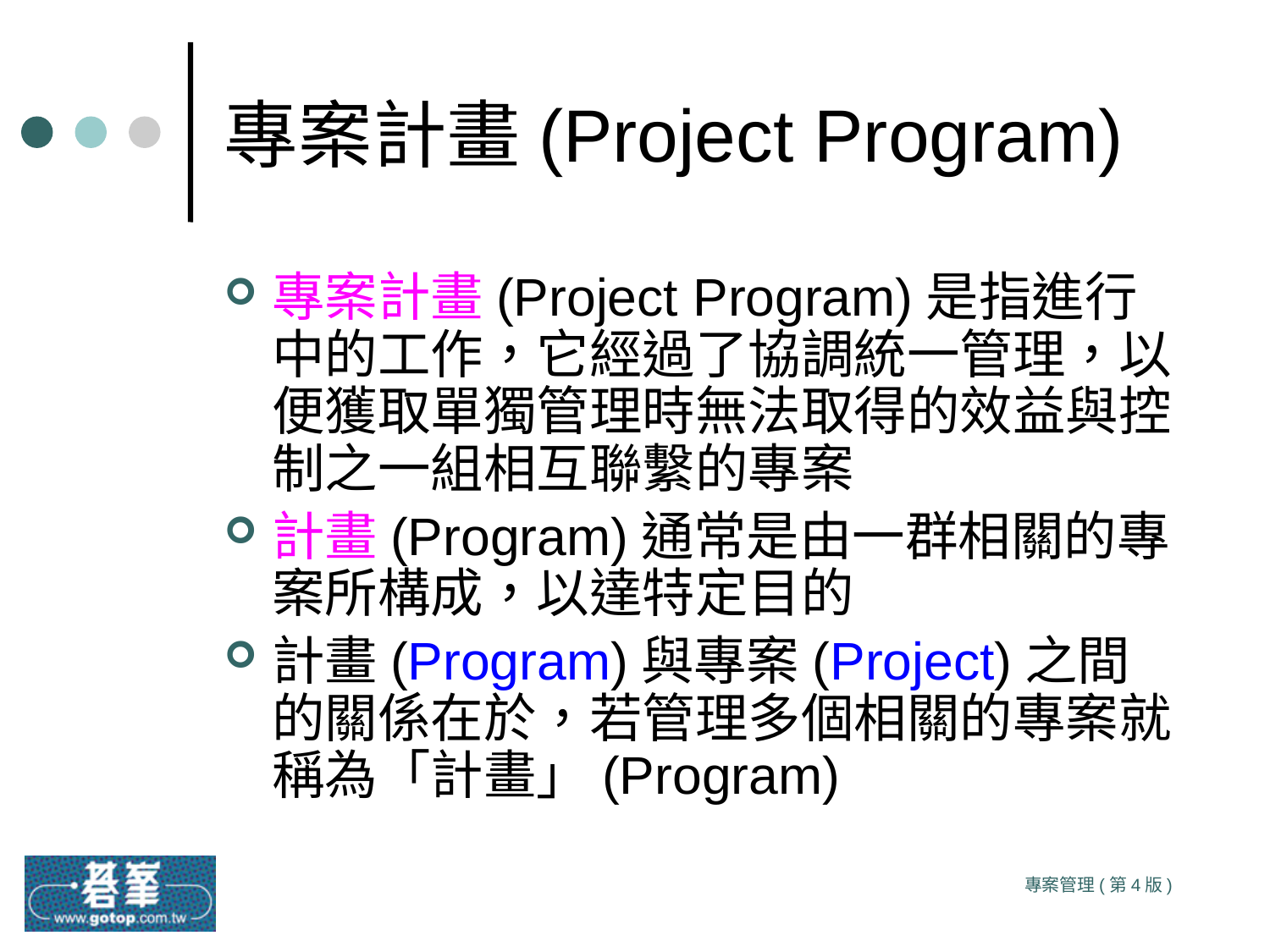

# 專案計畫(Project Program)
專案計畫(Project Program)是指進行中的工作，它經過了協調統一管理，以便獲取單獨管理時無法取得的效益與控制之一組相互聯繫的專案
計畫(Program)通常是由一群相關的專案所構成，以達特定目的
計畫(Program)與專案(Project)之間的關係在於，若管理多個相關的專案就稱為「計畫」(Program)
專案管理(第4版)